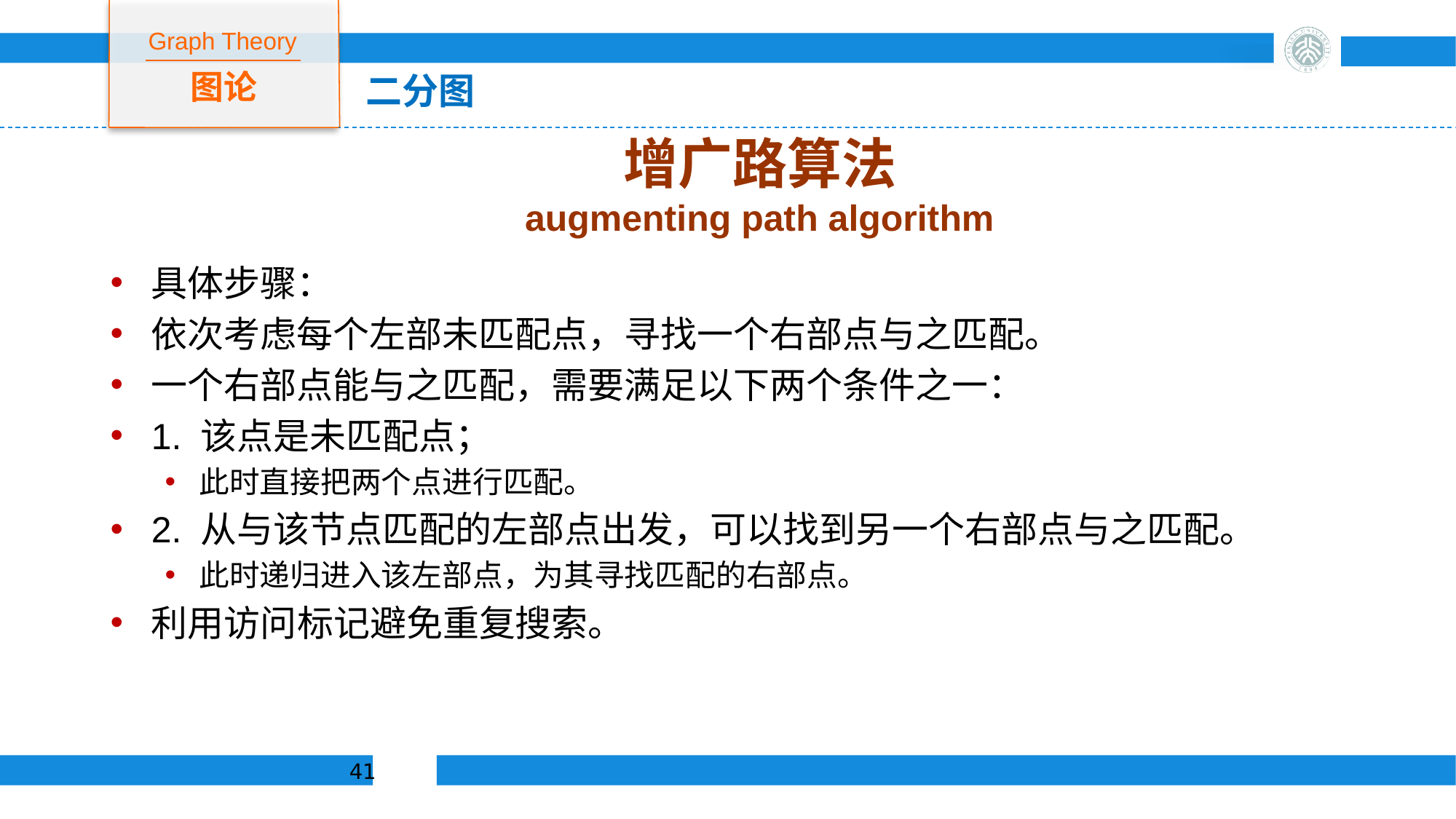

Graph Theory
图论
二分图
# 增广路算法 augmenting path algorithm
具体步骤：
依次考虑每个左部未匹配点，寻找一个右部点与之匹配。
一个右部点能与之匹配，需要满足以下两个条件之一：
1. 该点是未匹配点；
此时直接把两个点进行匹配。
2. 从与该节点匹配的左部点出发，可以找到另一个右部点与之匹配。
此时递归进入该左部点，为其寻找匹配的右部点。
利用访问标记避免重复搜索。